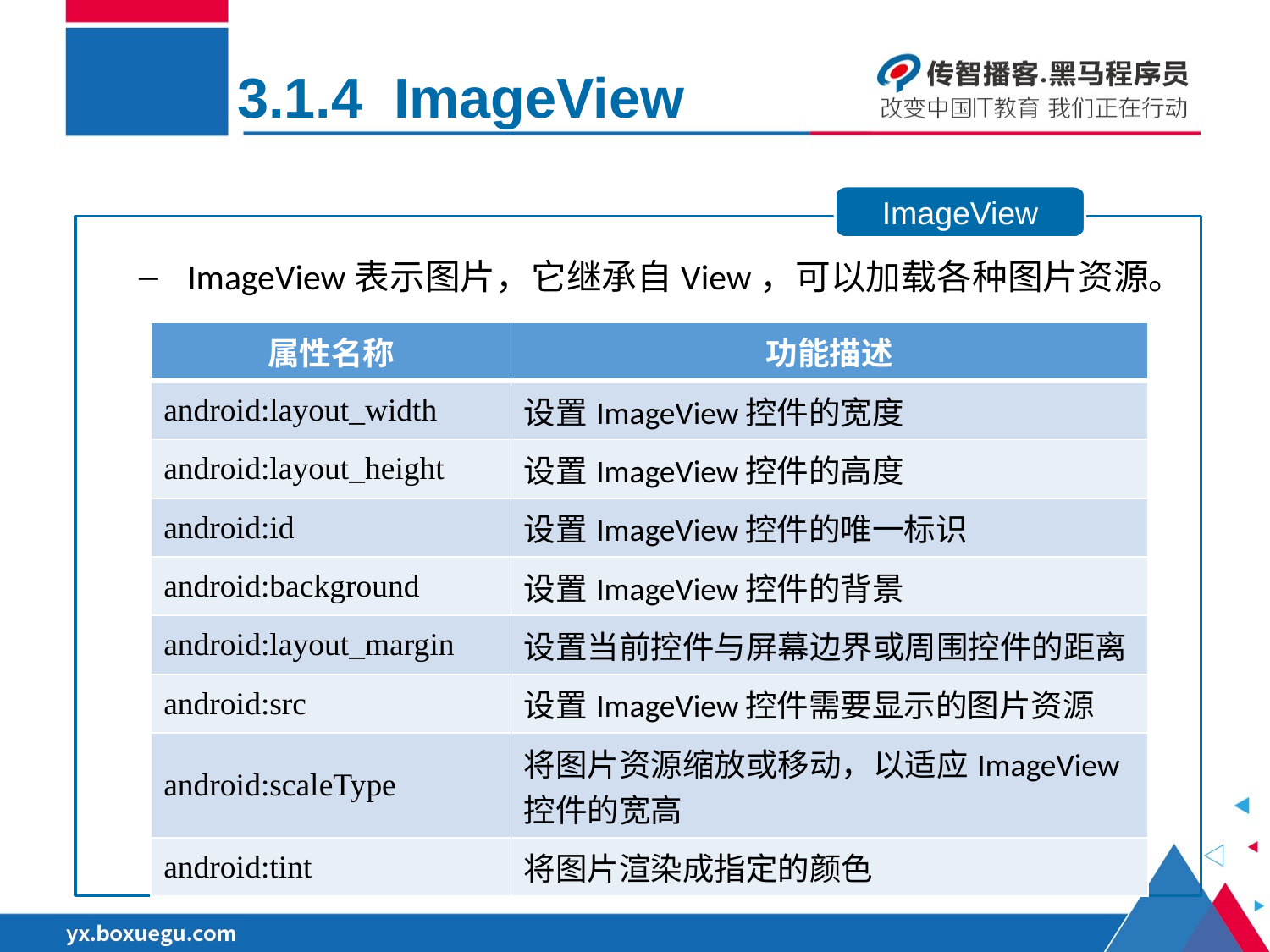

3.1.4  ImageView

ImageView

 ImageView表示图片，它继承自View，可以加载各种图片资源。
| 属性名称 | 功能描述 |
| --- | --- |
| android:layout\_width | 设置ImageView控件的宽度 |
| android:layout\_height | 设置ImageView控件的高度 |
| android:id | 设置ImageView控件的唯一标识 |
| android:background | 设置ImageView控件的背景 |
| android:layout\_margin | 设置当前控件与屏幕边界或周围控件的距离 |
| android:src | 设置ImageView控件需要显示的图片资源 |
| android:scaleType | 将图片资源缩放或移动，以适应ImageView控件的宽高 |
| android:tint | 将图片渲染成指定的颜色 |